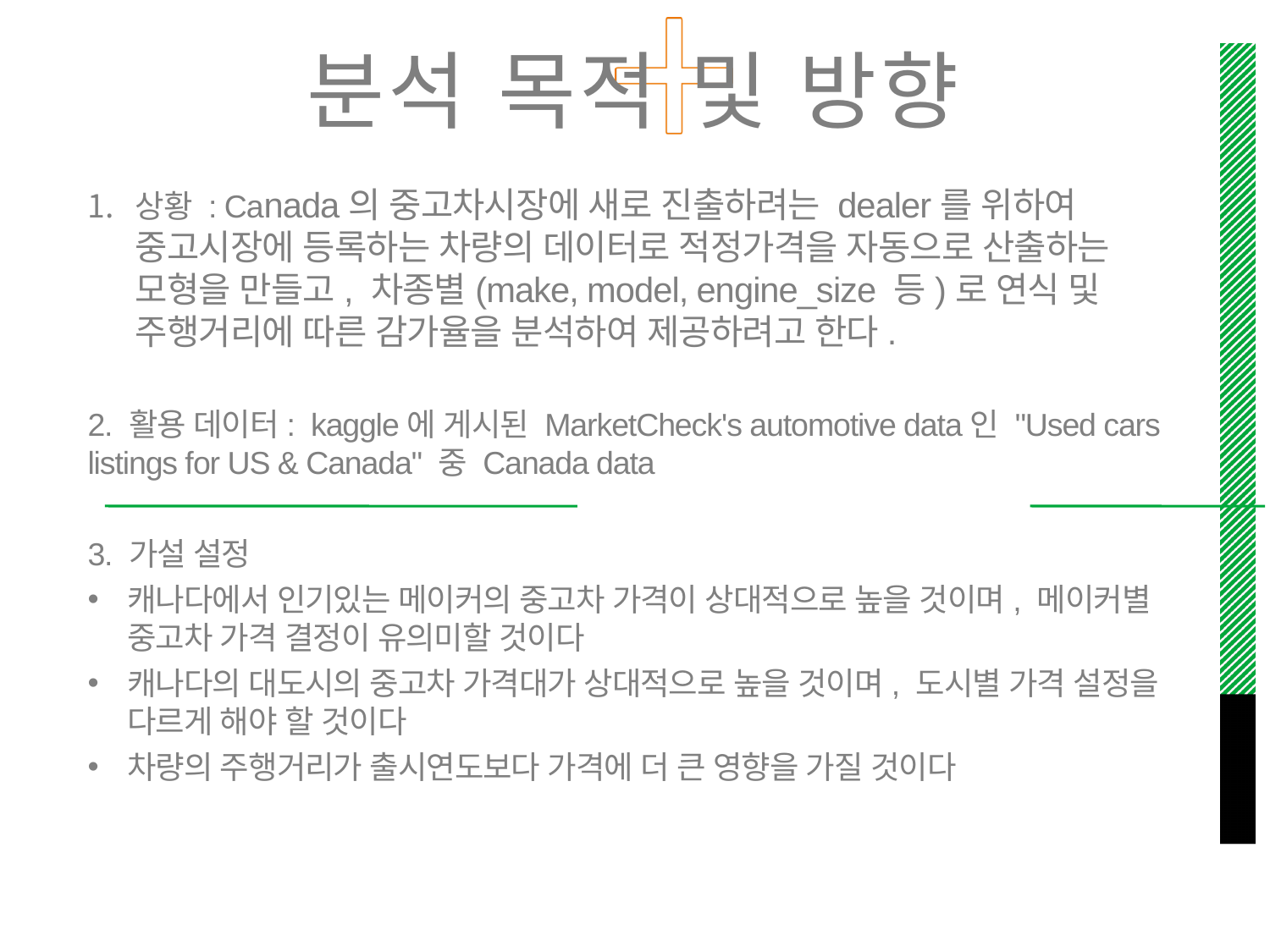

# 분석 목적 및 방향
상황 : Canada의 중고차시장에 새로 진출하려는 dealer를 위하여 중고시장에 등록하는 차량의 데이터로 적정가격을 자동으로 산출하는 모형을 만들고, 차종별(make, model, engine_size 등)로 연식 및 주행거리에 따른 감가율을 분석하여 제공하려고 한다.

2. 활용 데이터:  kaggle에 게시된 MarketCheck's automotive data인 "Used cars listings for US & Canada" 중 Canada data

3. 가설 설정
캐나다에서 인기있는 메이커의 중고차 가격이 상대적으로 높을 것이며, 메이커별 중고차 가격 결정이 유의미할 것이다
캐나다의 대도시의 중고차 가격대가 상대적으로 높을 것이며, 도시별 가격 설정을 다르게 해야 할 것이다
차량의 주행거리가 출시연도보다 가격에 더 큰 영향을 가질 것이다